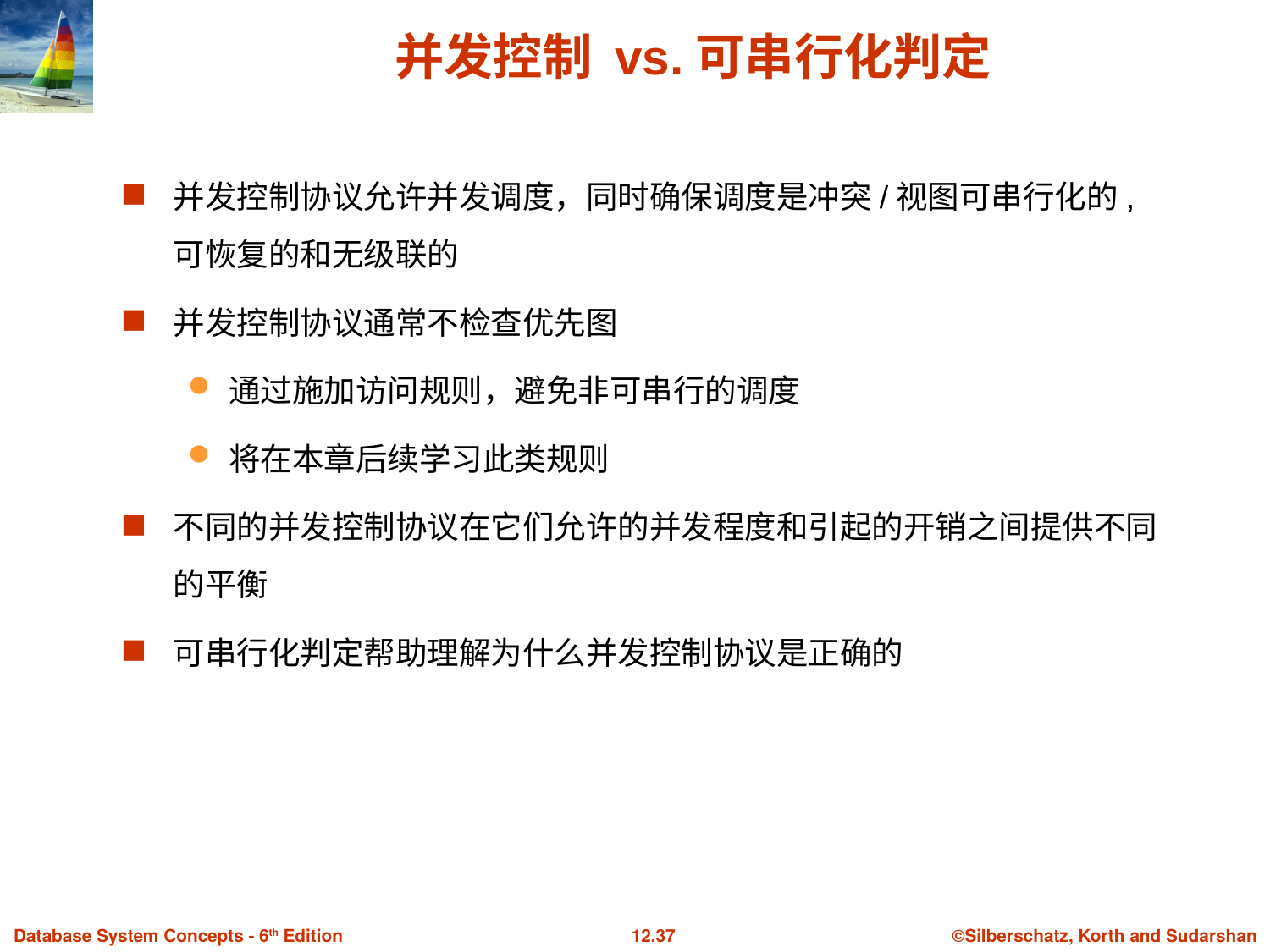

# 并发控制 vs.可串行化判定
并发控制协议允许并发调度，同时确保调度是冲突/视图可串行化的, 可恢复的和无级联的
并发控制协议通常不检查优先图
通过施加访问规则，避免非可串行的调度
将在本章后续学习此类规则
不同的并发控制协议在它们允许的并发程度和引起的开销之间提供不同的平衡
可串行化判定帮助理解为什么并发控制协议是正确的